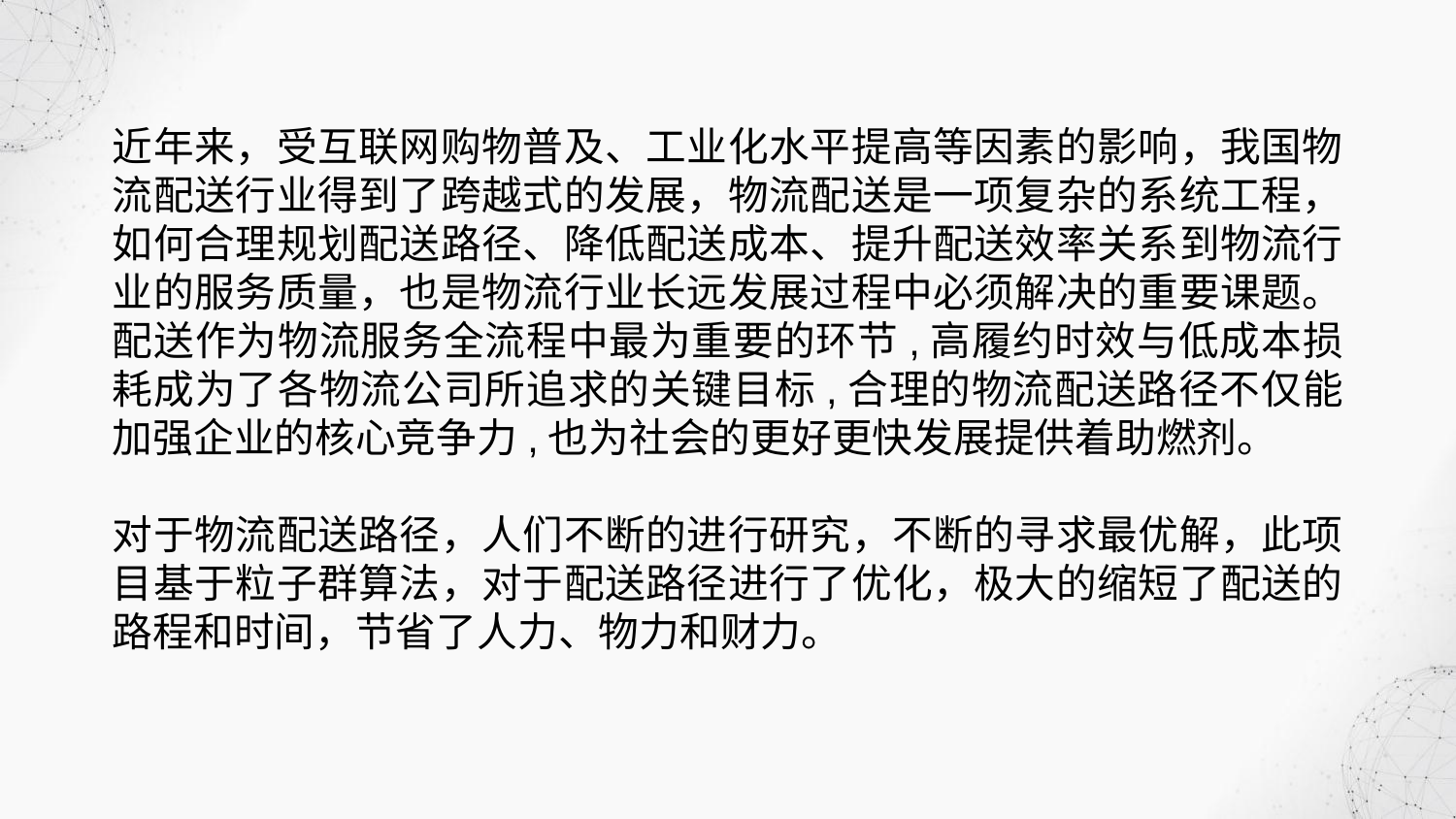

近年来，受互联网购物普及、工业化水平提高等因素的影响，我国物流配送行业得到了跨越式的发展，物流配送是一项复杂的系统工程，如何合理规划配送路径、降低配送成本、提升配送效率关系到物流行业的服务质量，也是物流行业长远发展过程中必须解决的重要课题。配送作为物流服务全流程中最为重要的环节,高履约时效与低成本损耗成为了各物流公司所追求的关键目标,合理的物流配送路径不仅能加强企业的核心竞争力,也为社会的更好更快发展提供着助燃剂。

对于物流配送路径，人们不断的进行研究，不断的寻求最优解，此项目基于粒子群算法，对于配送路径进行了优化，极大的缩短了配送的路程和时间，节省了人力、物力和财力。